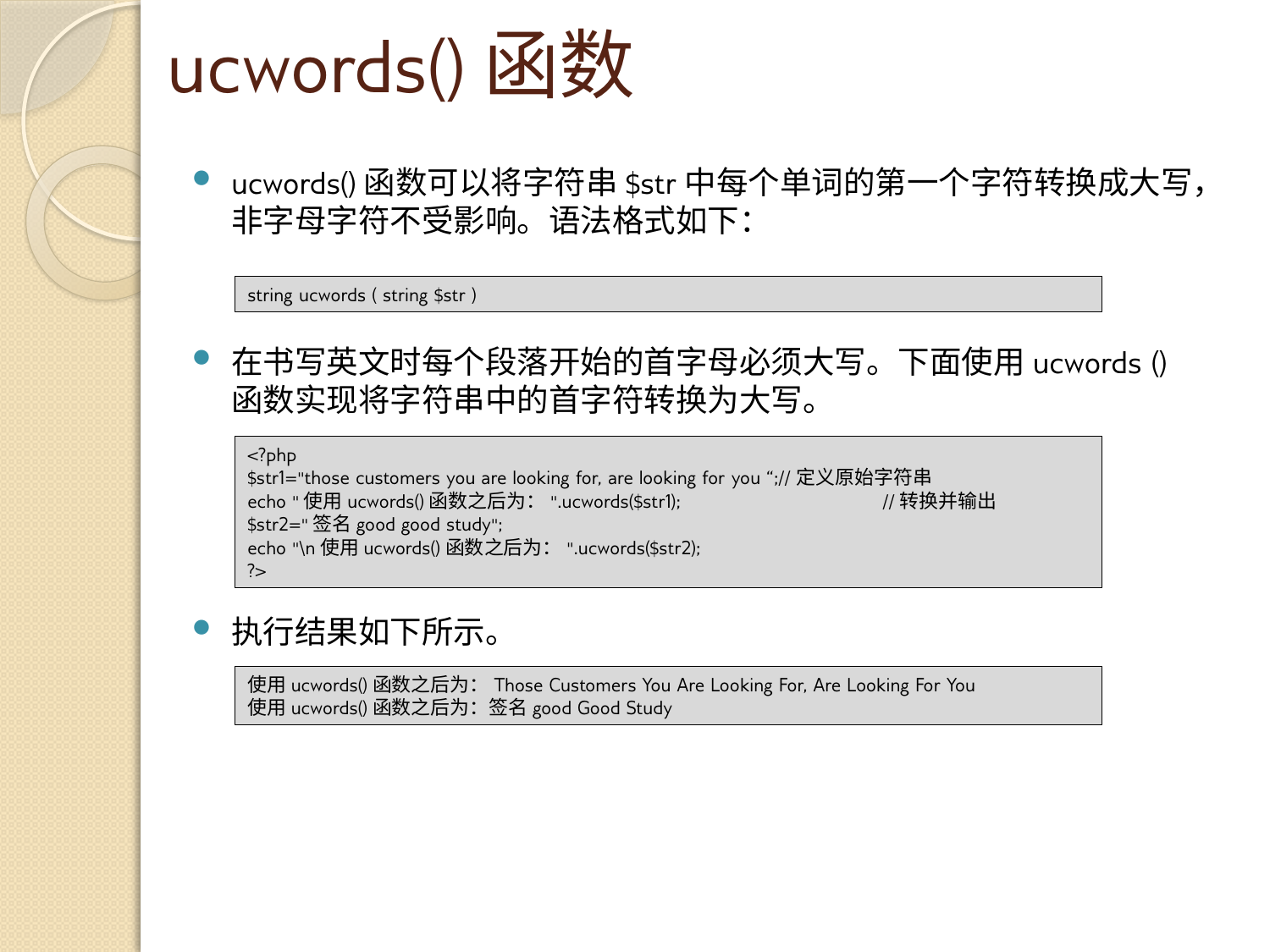

# ucwords()函数
ucwords()函数可以将字符串$str中每个单词的第一个字符转换成大写，非字母字符不受影响。语法格式如下：
string ucwords ( string $str )
在书写英文时每个段落开始的首字母必须大写。下面使用ucwords ()函数实现将字符串中的首字符转换为大写。
<?php
$str1="those customers you are looking for, are looking for you “;//定义原始字符串
echo "使用ucwords()函数之后为：".ucwords($str1); 		//转换并输出
$str2="签名good good study";
echo "\n使用ucwords()函数之后为：".ucwords($str2);
?>
执行结果如下所示。
使用ucwords()函数之后为：Those Customers You Are Looking For, Are Looking For You
使用ucwords()函数之后为：签名good Good Study